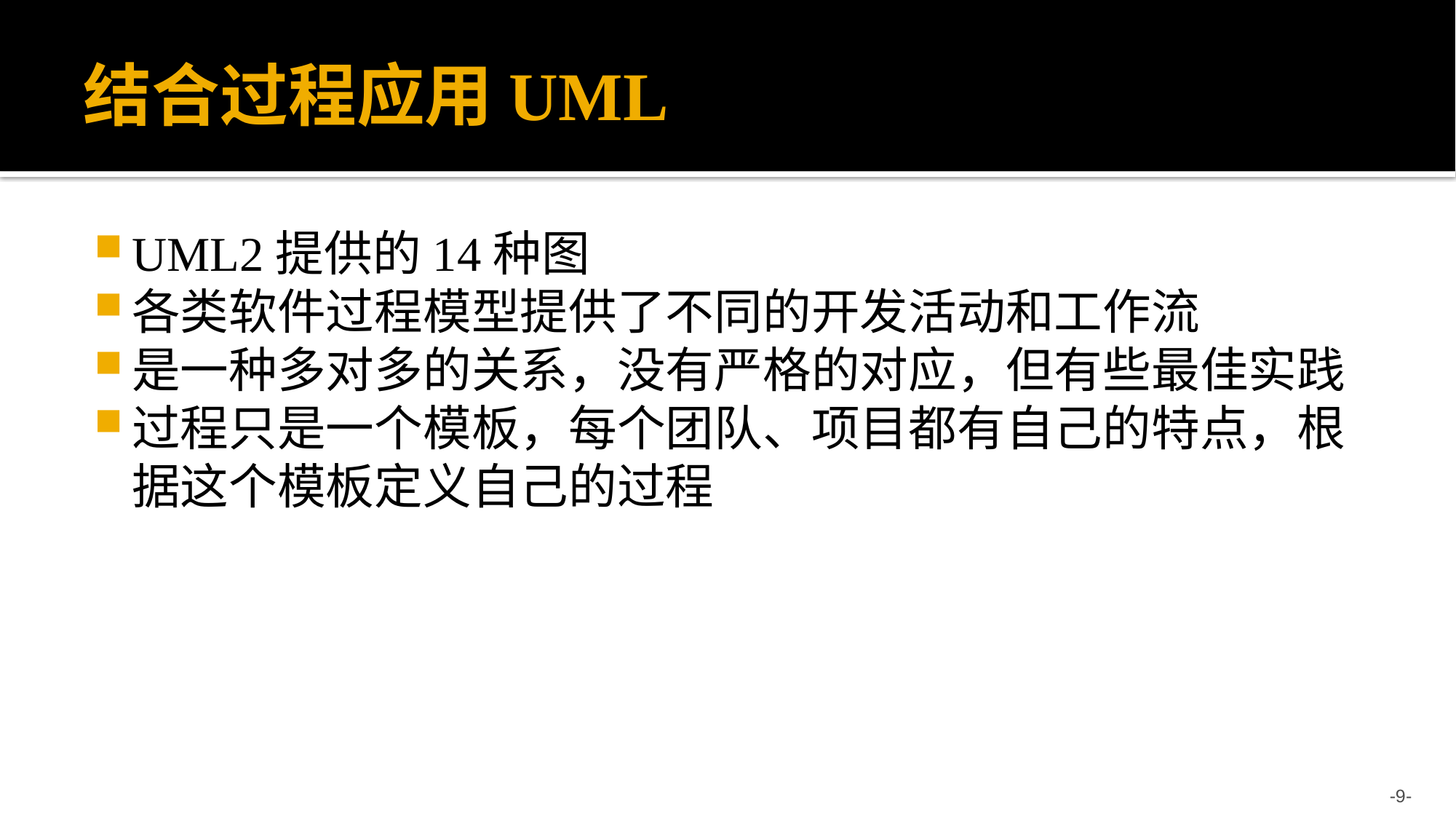

# 结合过程应用UML
UML2提供的14种图
各类软件过程模型提供了不同的开发活动和工作流
是一种多对多的关系，没有严格的对应，但有些最佳实践
过程只是一个模板，每个团队、项目都有自己的特点，根据这个模板定义自己的过程
-9-